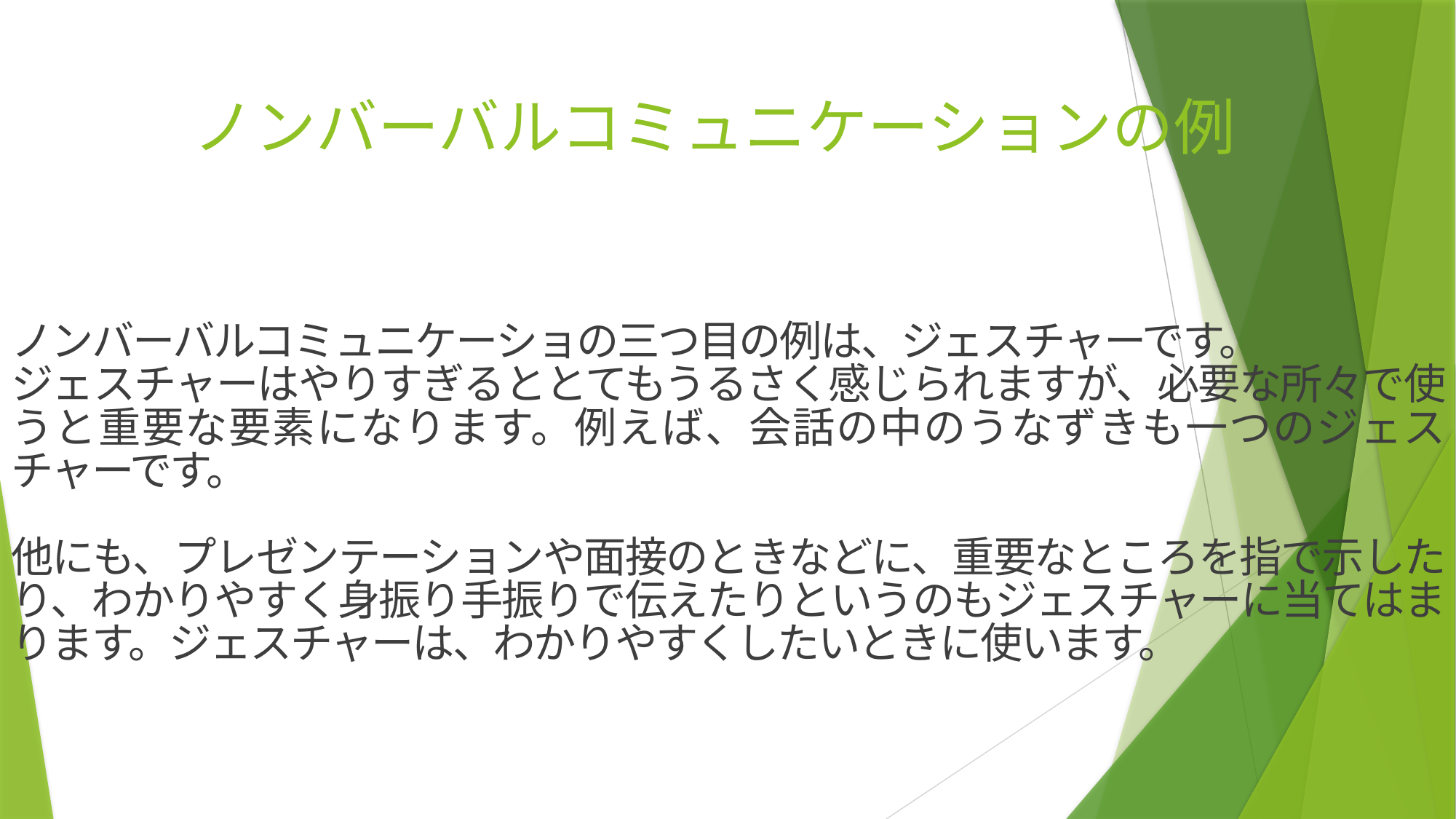

# ノンバーバルコミュニケーションの例
ノンバーバルコミュニケーショの三つ目の例は、ジェスチャーです。
ジェスチャーはやりすぎるととてもうるさく感じられますが、必要な所々で使うと重要な要素になります。例えば、会話の中のうなずきも一つのジェスチャーです。

他にも、プレゼンテーションや面接のときなどに、重要なところを指で示したり、わかりやすく身振り手振りで伝えたりというのもジェスチャーに当てはまります。ジェスチャーは、わかりやすくしたいときに使います。